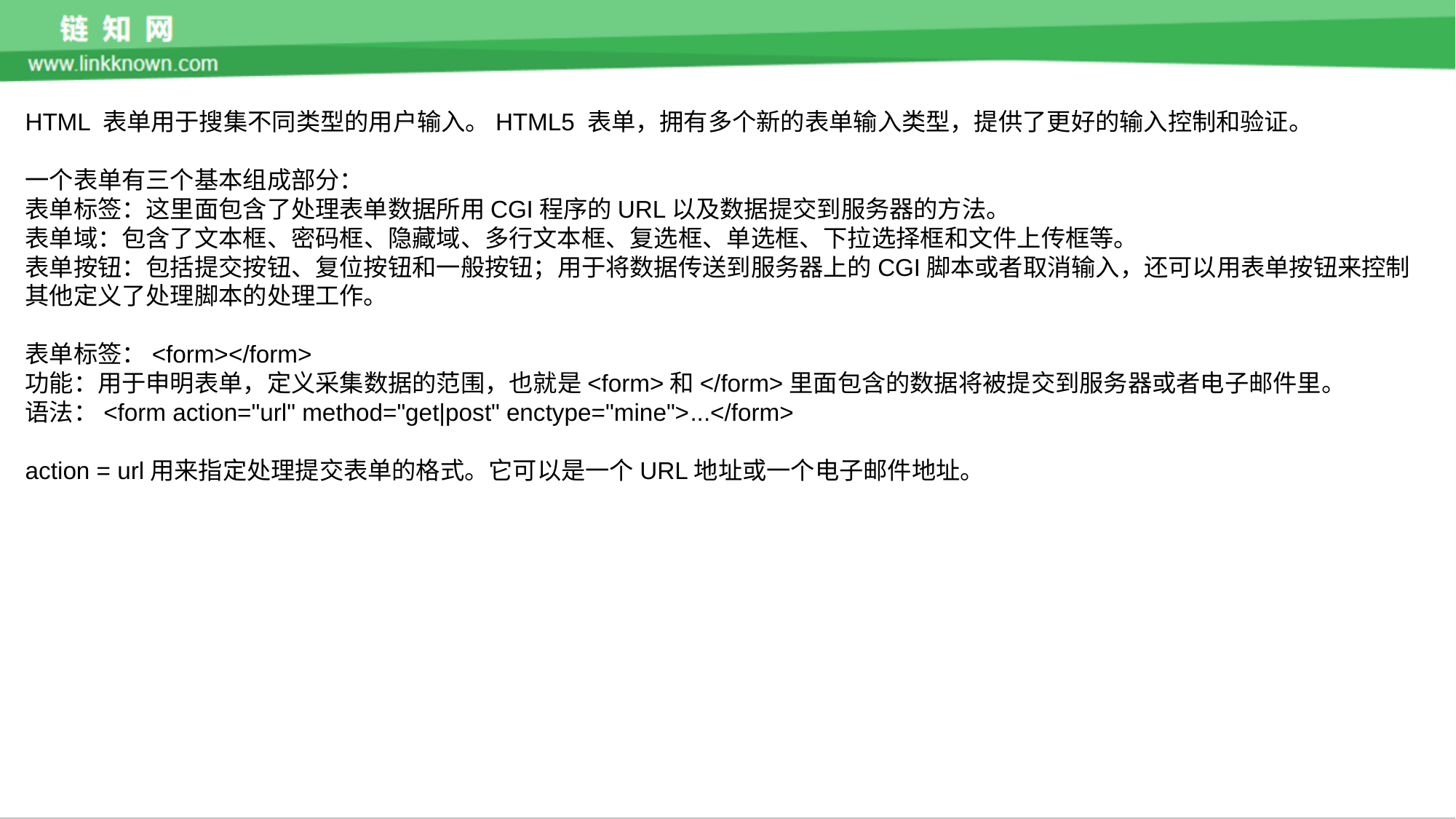

HTML 表单用于搜集不同类型的用户输入。HTML5 表单，拥有多个新的表单输入类型，提供了更好的输入控制和验证。

一个表单有三个基本组成部分：
表单标签：这里面包含了处理表单数据所用CGI程序的URL以及数据提交到服务器的方法。
表单域：包含了文本框、密码框、隐藏域、多行文本框、复选框、单选框、下拉选择框和文件上传框等。
表单按钮：包括提交按钮、复位按钮和一般按钮；用于将数据传送到服务器上的CGI脚本或者取消输入，还可以用表单按钮来控制其他定义了处理脚本的处理工作。

表单标签：<form></form>
功能：用于申明表单，定义采集数据的范围，也就是<form>和</form>里面包含的数据将被提交到服务器或者电子邮件里。
语法：<form action="url" method="get|post" enctype="mine">...</form>

action = url用来指定处理提交表单的格式。它可以是一个URL地址或一个电子邮件地址。